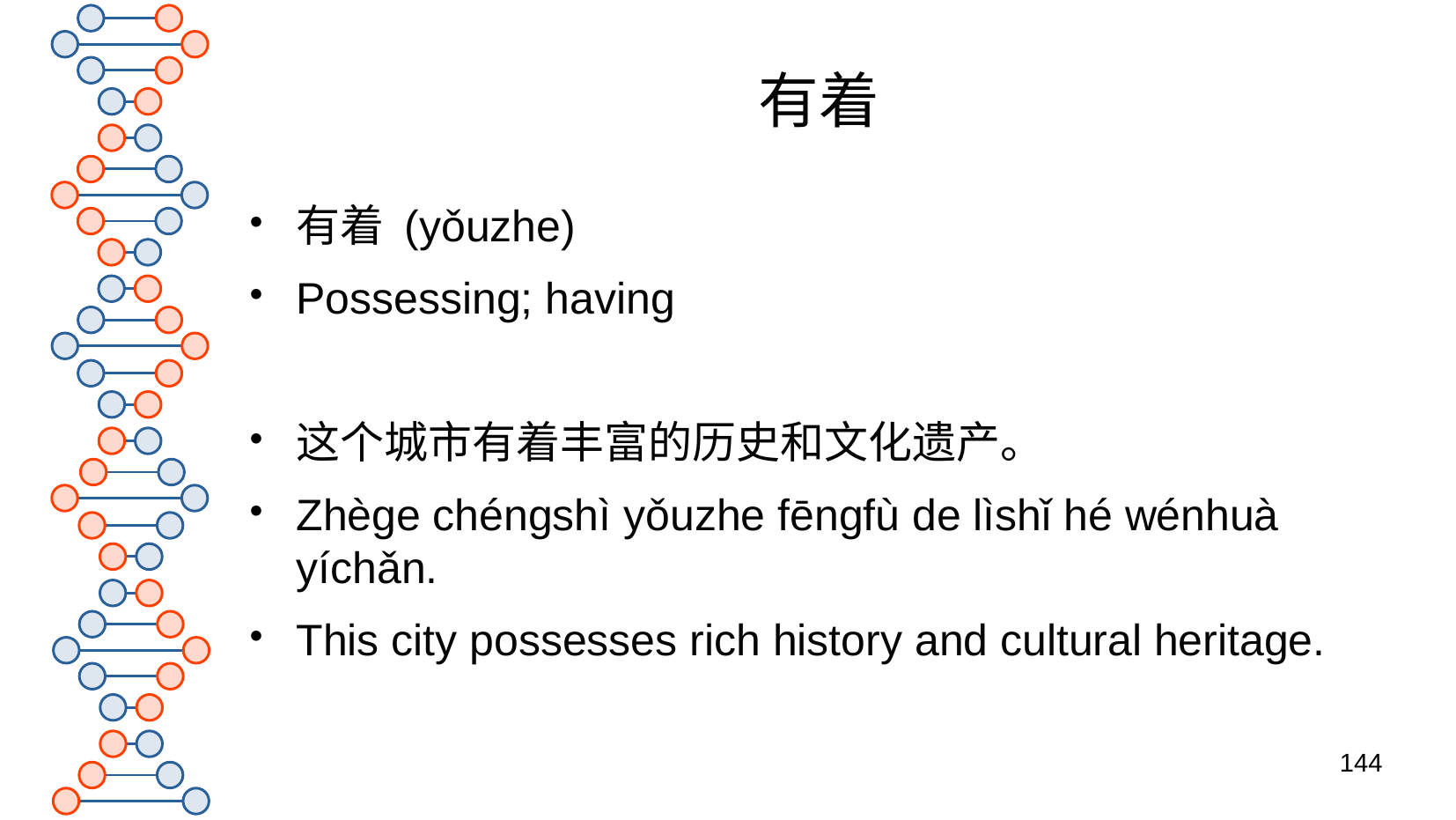

# 有着
有着 (yǒuzhe)
Possessing; having

这个城市有着丰富的历史和文化遗产。
Zhège chéngshì yǒuzhe fēngfù de lìshǐ hé wénhuà yíchǎn.
This city possesses rich history and cultural heritage.

144